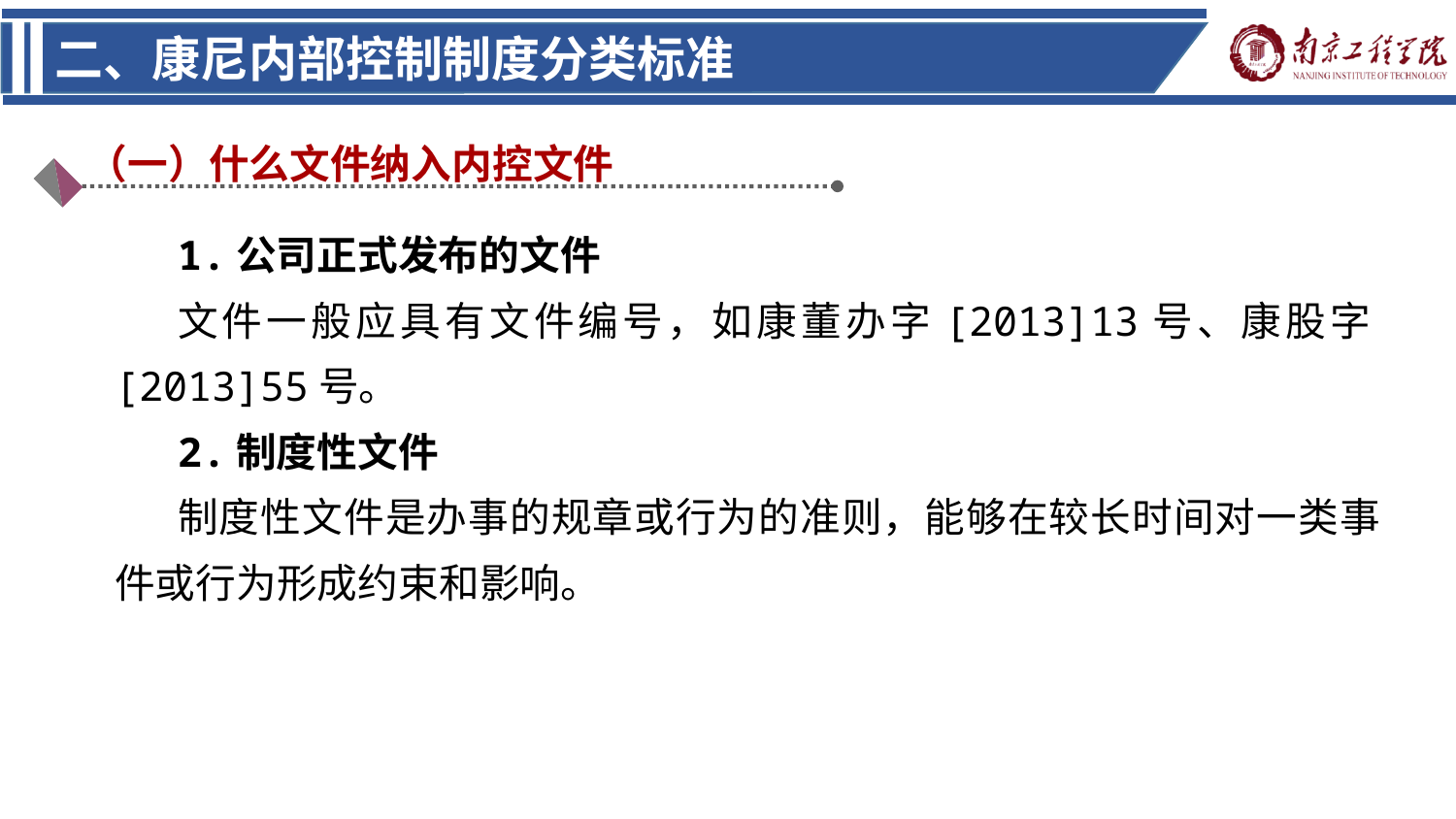

二、康尼内部控制制度分类标准
（一）什么文件纳入内控文件

1.公司正式发布的文件
文件一般应具有文件编号，如康董办字[2013]13号、康股字[2013]55号。
2.制度性文件
制度性文件是办事的规章或行为的准则，能够在较长时间对一类事件或行为形成约束和影响。